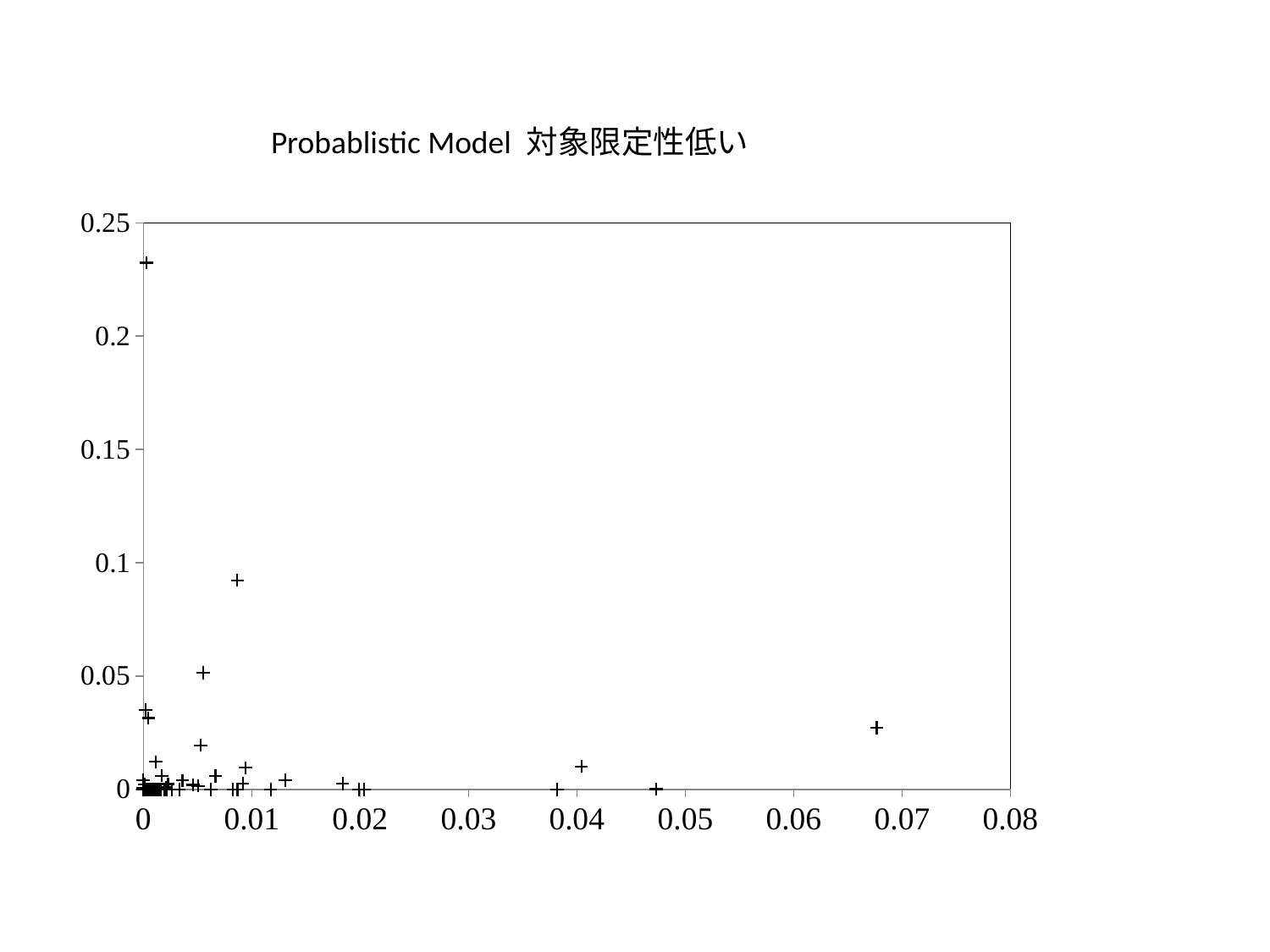

Probablistic Model 対象限定性低い

### Chart

| Category | followee_high |
|---|---|